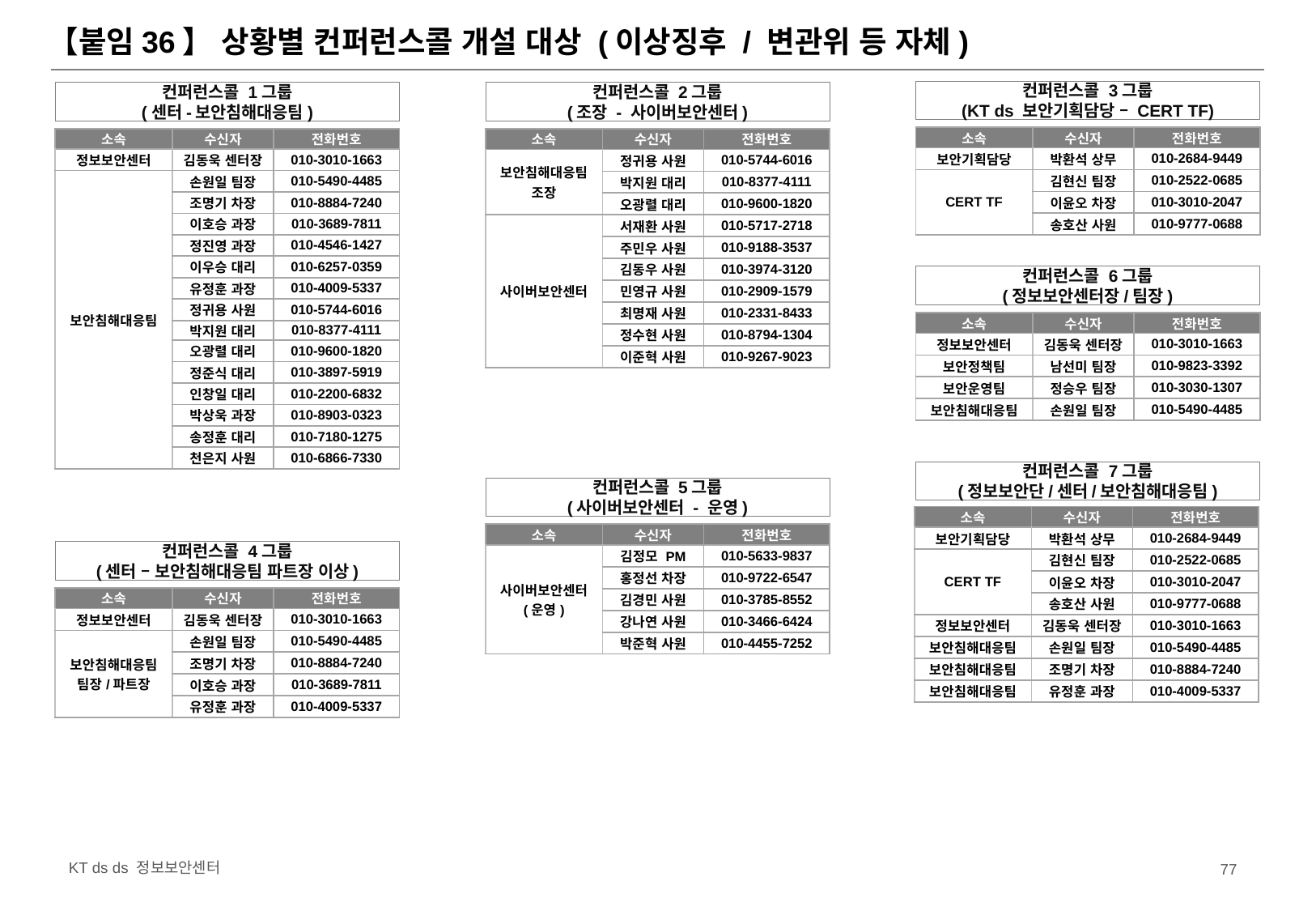

【붙임36】 상황별 컨퍼런스콜 개설 대상 (이상징후 / 변관위 등 자체)
컨퍼런스콜 3그룹
(KT ds 보안기획담당 – CERT TF)
컨퍼런스콜 1그룹
(센터-보안침해대응팀)
컨퍼런스콜 2그룹
(조장 - 사이버보안센터)
| 소속 | 수신자 | 전화번호 |
| --- | --- | --- |
| 보안기획담당 | 박환석 상무 | 010-2684-9449 |
| CERT TF | 김현신 팀장 | 010-2522-0685 |
|  | 이윤오 차장 | 010-3010-2047 |
|  | 송호산 사원 | 010-9777-0688 |
| 소속 | 수신자 | 전화번호 |
| --- | --- | --- |
| 정보보안센터 | 김동욱 센터장 | 010-3010-1663 |
| 보안침해대응팀 | 손원일 팀장 | 010-5490-4485 |
|  | 조명기 차장 | 010-8884-7240 |
|  | 이호승 과장 | 010-3689-7811 |
|  | 정진영 과장 | 010-4546-1427 |
|  | 이우승 대리 | 010-6257-0359 |
|  | 유정훈 과장 | 010-4009-5337 |
|  | 정귀용 사원 | 010-5744-6016 |
|  | 박지원 대리 | 010-8377-4111 |
|  | 오광렬 대리 | 010-9600-1820 |
|  | 정준식 대리 | 010-3897-5919 |
|  | 인창일 대리 | 010-2200-6832 |
|  | 박상욱 과장 | 010-8903-0323 |
|  | 송정훈 대리 | 010-7180-1275 |
|  | 천은지 사원 | 010-6866-7330 |
| 소속 | 수신자 | 전화번호 |
| --- | --- | --- |
| 보안침해대응팀 조장 | 정귀용 사원 | 010-5744-6016 |
|  | 박지원 대리 | 010-8377-4111 |
|  | 오광렬 대리 | 010-9600-1820 |
| 사이버보안센터 | 서재환 사원 | 010-5717-2718 |
|  | 주민우 사원 | 010-9188-3537​ |
|  | 김동우 사원 | 010-3974-3120 |
|  | 민영규 사원 | 010-2909-1579​ |
|  | 최명재 사원 | 010-2331-8433​ |
|  | 정수현 사원 | 010-8794-1304 |
|  | 이준혁 사원 | 010-9267-9023 |
컨퍼런스콜 6그룹
(정보보안센터장/팀장)
| 소속 | 수신자 | 전화번호 |
| --- | --- | --- |
| 정보보안센터 | 김동욱 센터장 | 010-3010-1663 |
| 보안정책팀 | 남선미 팀장 | 010-9823-3392 |
| 보안운영팀 | 정승우 팀장 | 010-3030-1307 |
| 보안침해대응팀 | 손원일 팀장 | 010-5490-4485 |
컨퍼런스콜 7그룹
(정보보안단/센터/보안침해대응팀)
컨퍼런스콜 5그룹
(사이버보안센터 - 운영)
| 소속 | 수신자 | 전화번호 |
| --- | --- | --- |
| 보안기획담당 | 박환석 상무 | 010-2684-9449 |
| CERT TF | 김현신 팀장 | 010-2522-0685 |
|  | 이윤오 차장 | 010-3010-2047 |
|  | 송호산 사원 | 010-9777-0688 |
| 정보보안센터 | 김동욱 센터장 | 010-3010-1663 |
| 보안침해대응팀 | 손원일 팀장 | 010-5490-4485 |
| 보안침해대응팀 | 조명기 차장 | 010-8884-7240 |
| 보안침해대응팀 | 유정훈 과장 | 010-4009-5337 |
| 소속 | 수신자 | 전화번호 |
| --- | --- | --- |
| 사이버보안센터 (운영) | 김정모 PM | 010-5633-9837 |
|  | 홍정선 차장 | 010-9722-6547 |
|  | 김경민 사원 | 010-3785-8552 |
|  | 강나연 사원 | 010-3466-6424 |
|  | 박준혁 사원 | 010-4455-7252 |
컨퍼런스콜 4그룹
(센터 – 보안침해대응팀 파트장 이상)
| 소속 | 수신자 | 전화번호 |
| --- | --- | --- |
| 정보보안센터 | 김동욱 센터장 | 010-3010-1663 |
| 보안침해대응팀 팀장/파트장 | 손원일 팀장 | 010-5490-4485 |
|  | 조명기 차장 | 010-8884-7240 |
|  | 이호승 과장 | 010-3689-7811 |
|  | 유정훈 과장 | 010-4009-5337 |
77